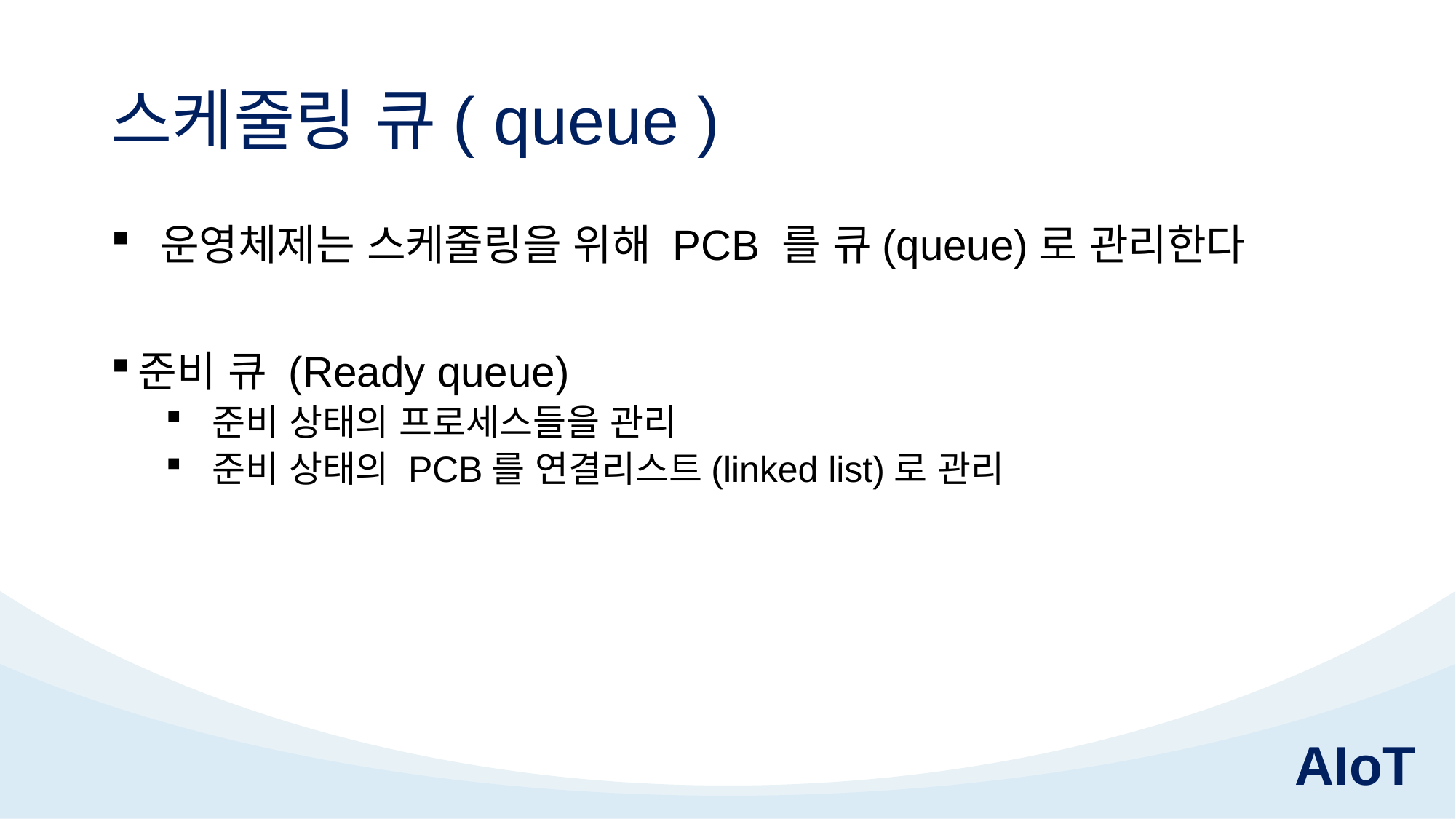

# 스케줄링 큐( queue )
 운영체제는 스케줄링을 위해 PCB 를 큐(queue)로 관리한다

준비 큐 (Ready queue)
 준비 상태의 프로세스들을 관리
 준비 상태의 PCB를 연결리스트(linked list)로 관리